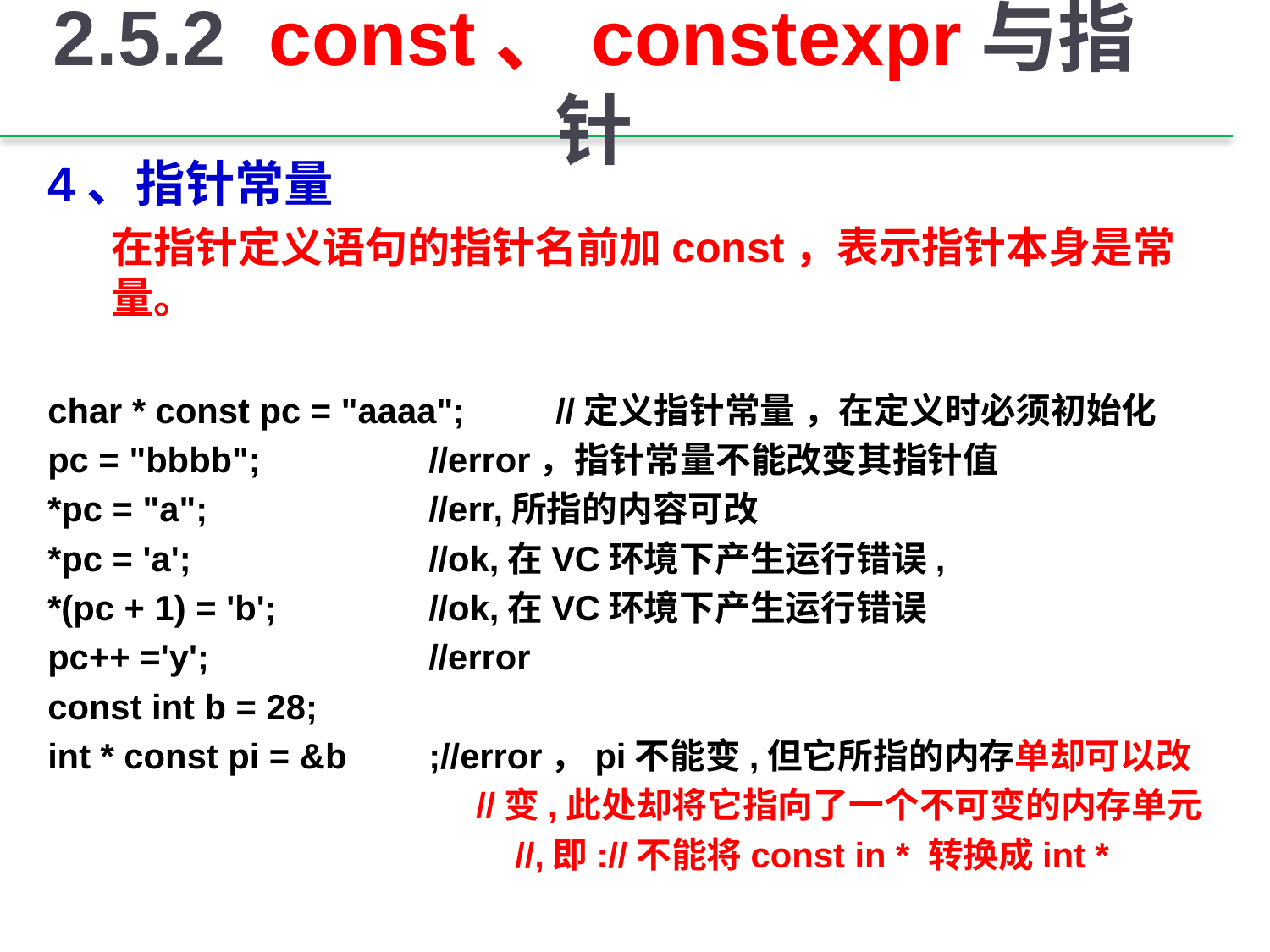

# 2.5.2  const、constexpr与指针
4、指针常量
在指针定义语句的指针名前加const，表示指针本身是常量。

char * const pc = "aaaa";	//定义指针常量 ，在定义时必须初始化
pc = "bbbb";		//error，指针常量不能改变其指针值
*pc = "a"; 		//err,所指的内容可改
*pc = 'a';       		//ok,在VC环境下产生运行错误,
*(pc + 1) = 'b';		//ok,在VC环境下产生运行错误
pc++ ='y';    		//error
const int b = 28;
int * const pi = &b	;//error，pi不能变,但它所指的内存单却可以改
                                            //变,此处却将它指向了一个不可变的内存单元
                                                //,即://不能将const in * 转换成int *